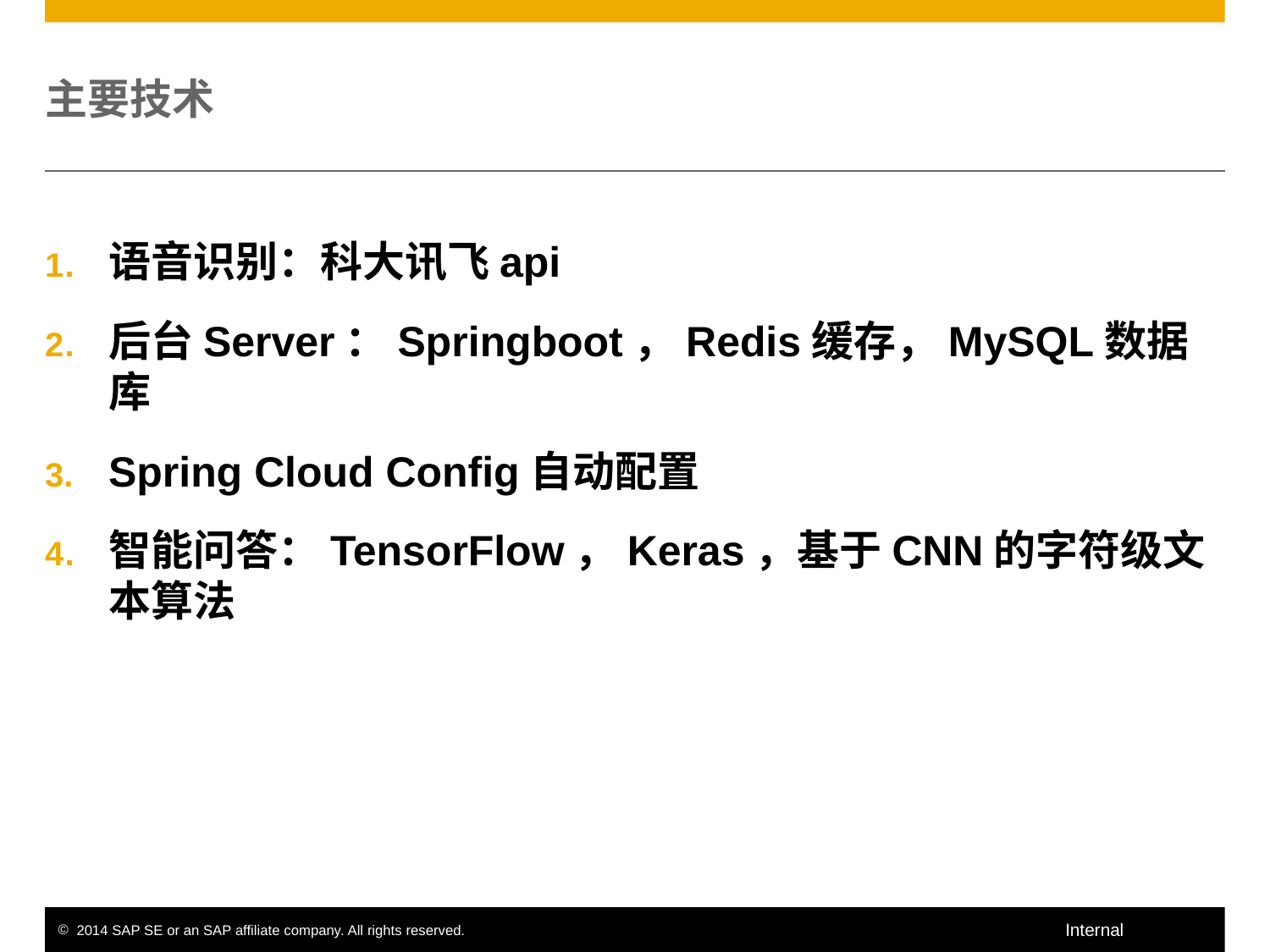

# 主要技术
语音识别：科大讯飞api
后台Server：Springboot，Redis缓存，MySQL数据库
Spring Cloud Config自动配置
智能问答：TensorFlow，Keras，基于CNN的字符级文本算法